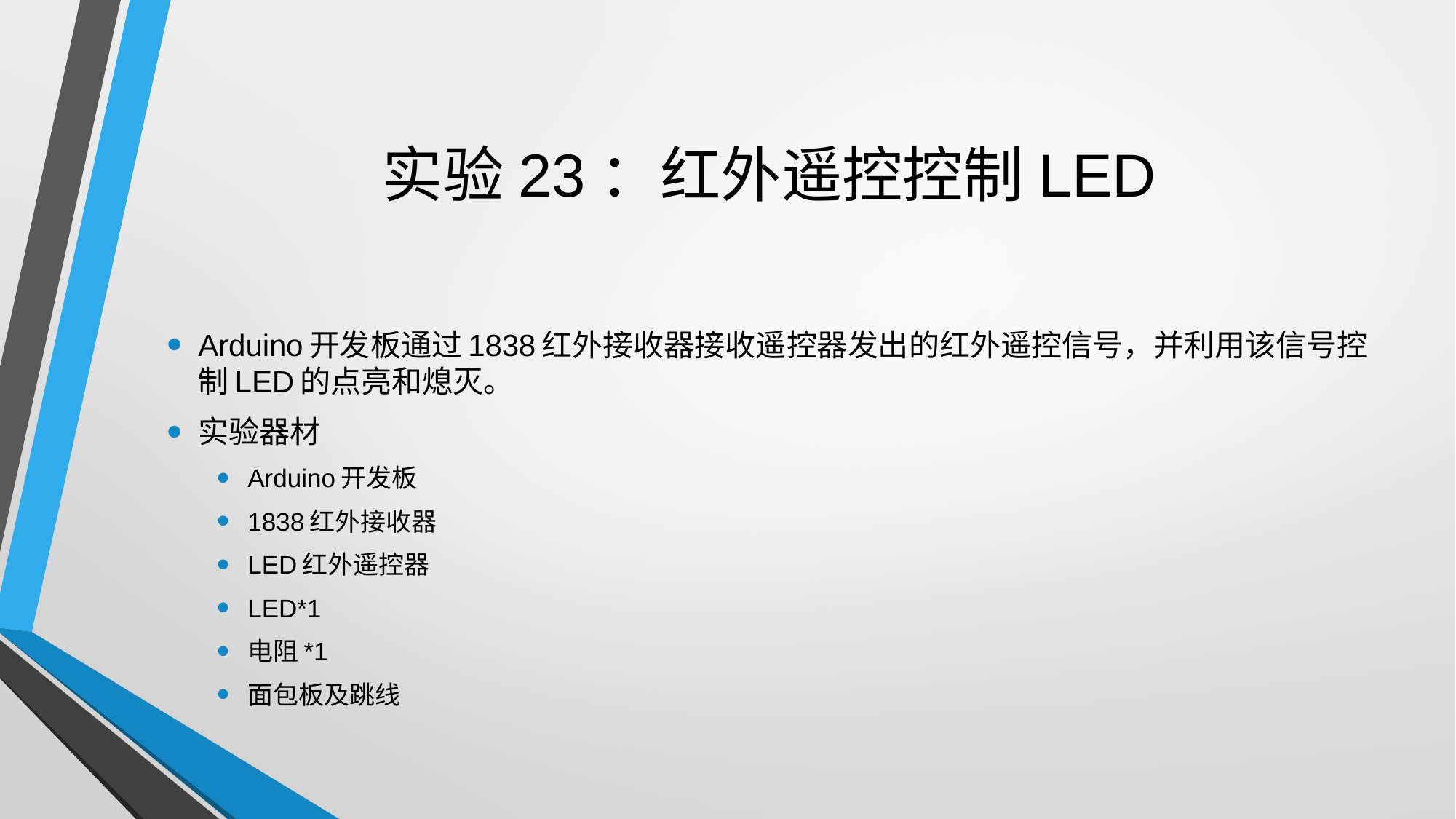

# 实验23：红外遥控控制LED
Arduino开发板通过1838红外接收器接收遥控器发出的红外遥控信号，并利用该信号控制LED的点亮和熄灭。
实验器材
Arduino开发板
1838红外接收器
LED红外遥控器
LED*1
电阻*1
面包板及跳线